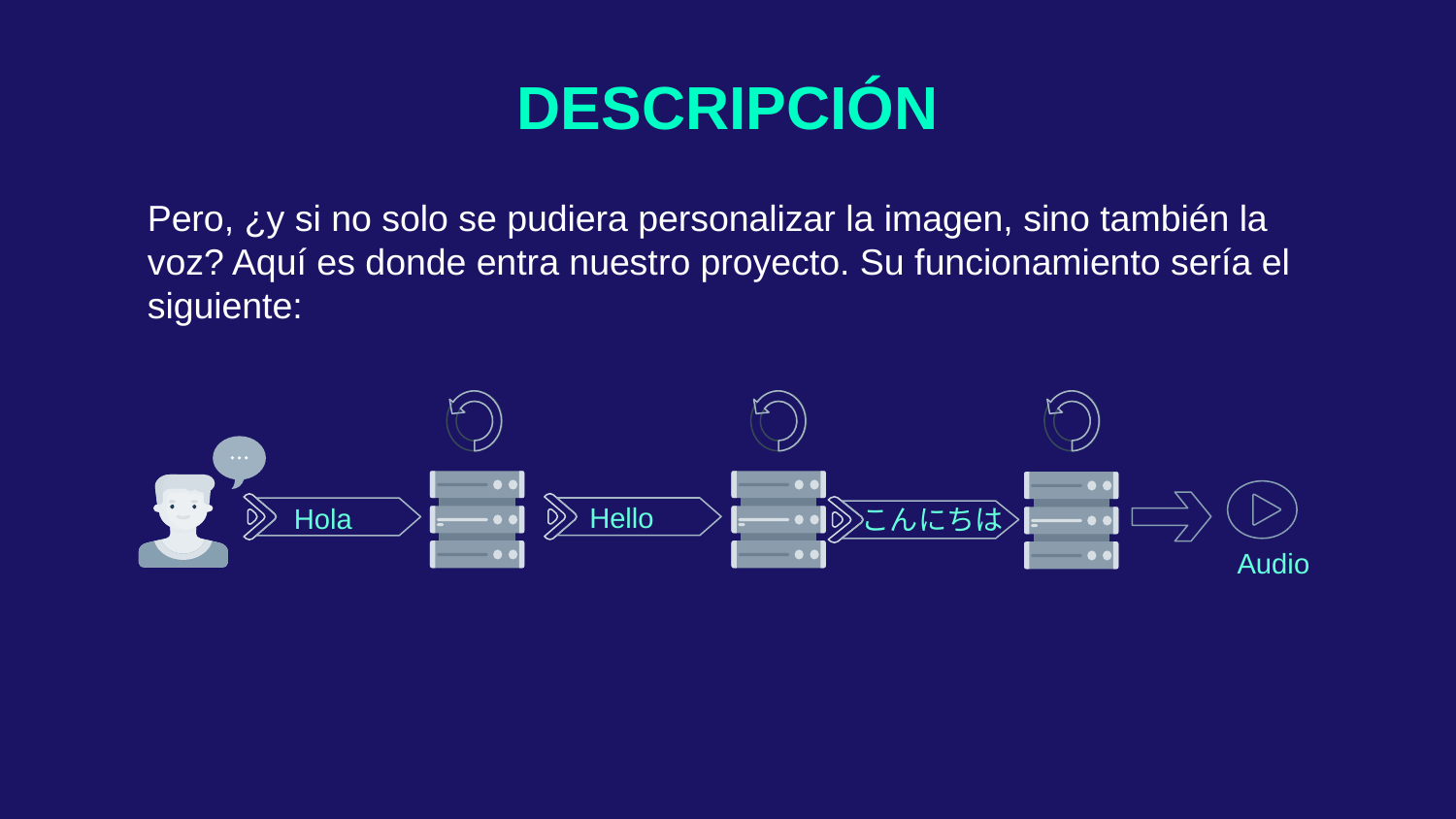

# DESCRIPCIÓN
Pero, ¿y si no solo se pudiera personalizar la imagen, sino también la voz? Aquí es donde entra nuestro proyecto. Su funcionamiento sería el siguiente:

Hello
Hola

こんにちは

Audio